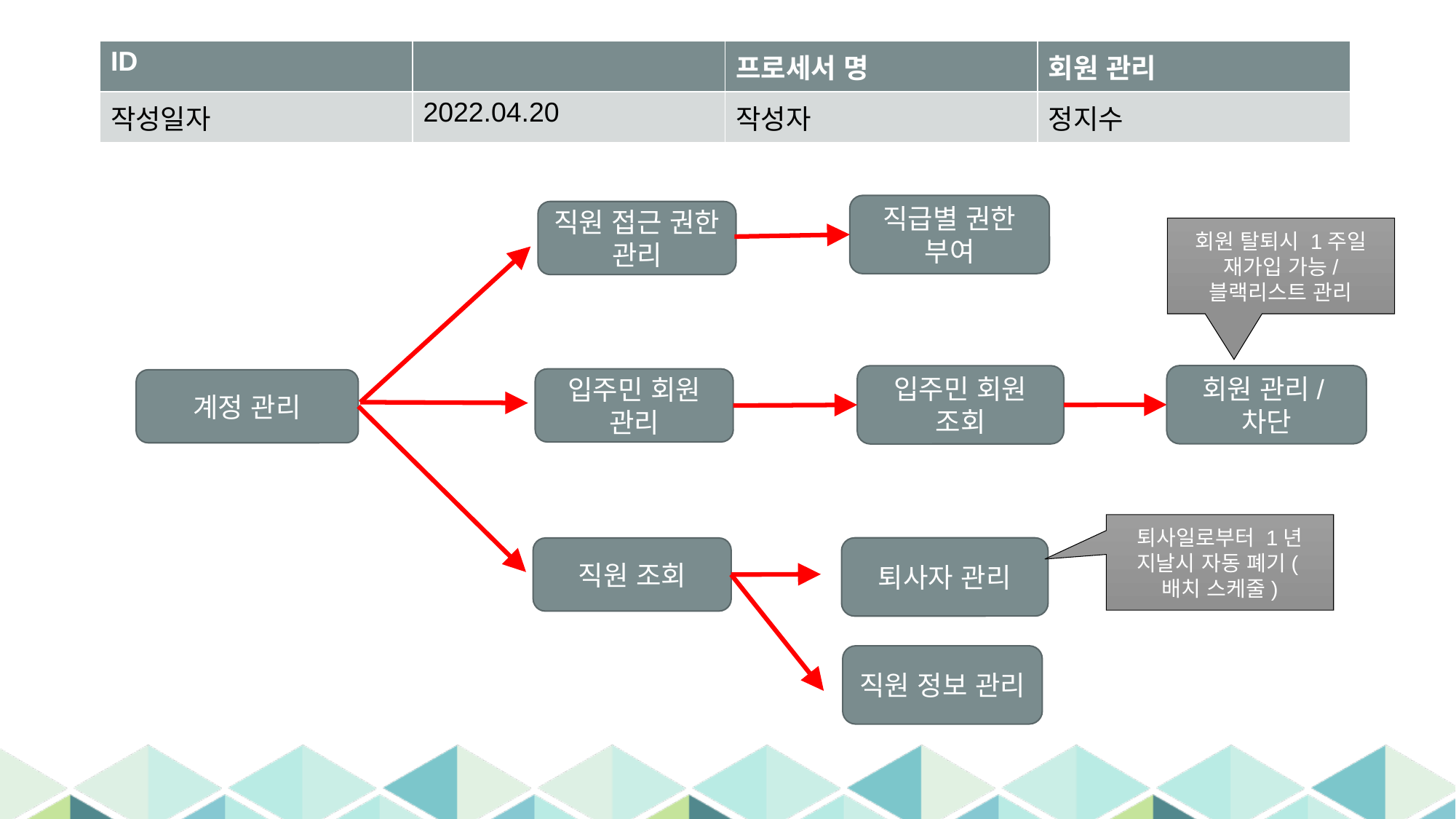

| ID |  | 프로세서 명 | 회원 관리 |
| --- | --- | --- | --- |
| 작성일자 | 2022.04.20 | 작성자 | 정지수 |
직급별 권한 부여
직원 접근 권한 관리
회원 탈퇴시 1주일 재가입 가능/
블랙리스트 관리
회원 관리/차단
입주민 회원 조회
입주민 회원 관리
계정 관리
퇴사일로부터 1년 지날시 자동 폐기(배치 스케줄)
퇴사자 관리
직원 조회
직원 정보 관리